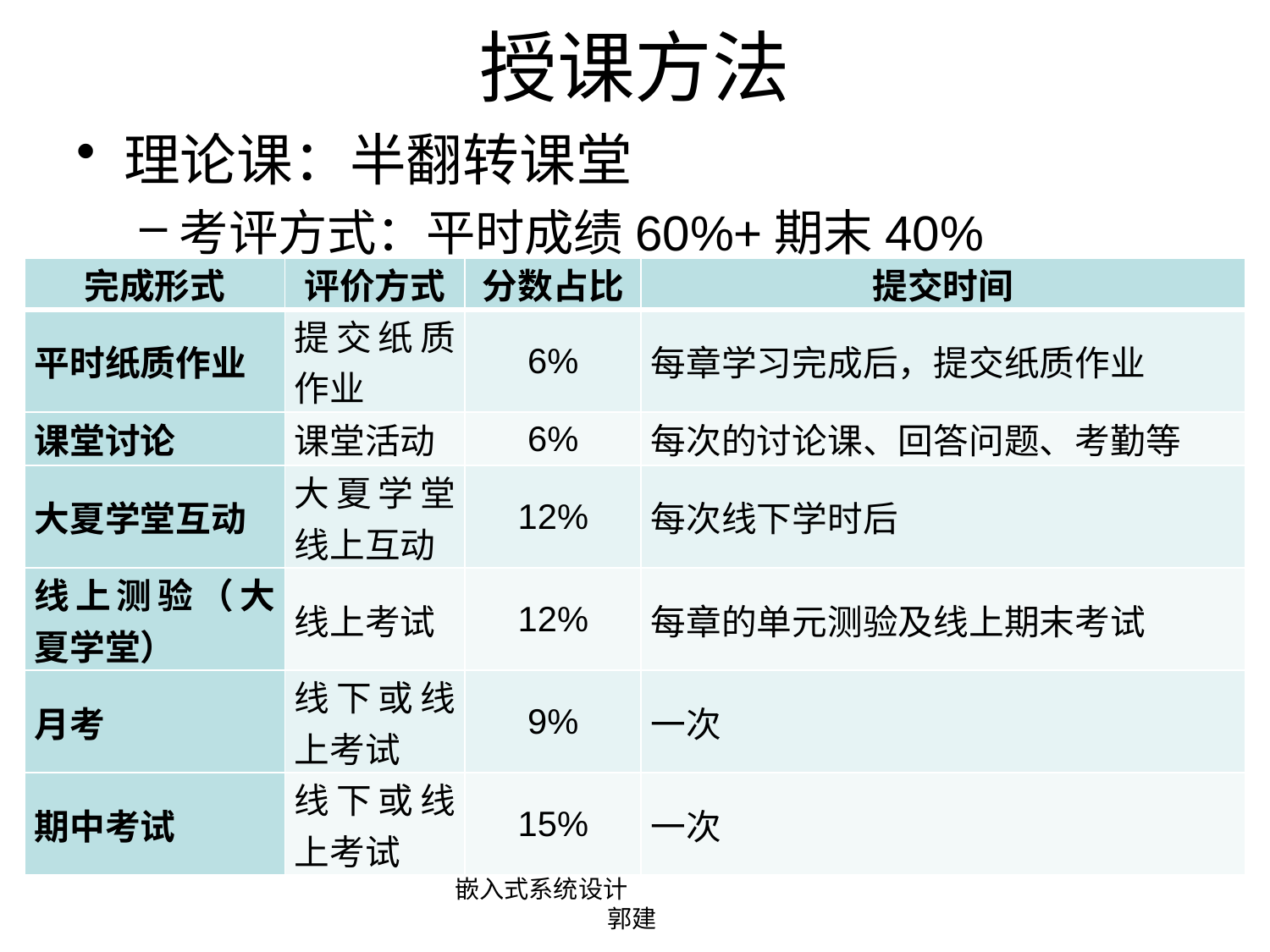

# 授课方法
理论课：半翻转课堂
考评方式：平时成绩60%+期末40%
| 完成形式 | 评价方式 | 分数占比 | 提交时间 |
| --- | --- | --- | --- |
| 平时纸质作业 | 提交纸质作业 | 6% | 每章学习完成后，提交纸质作业 |
| 课堂讨论 | 课堂活动 | 6% | 每次的讨论课、回答问题、考勤等 |
| 大夏学堂互动 | 大夏学堂线上互动 | 12% | 每次线下学时后 |
| 线上测验（大夏学堂） | 线上考试 | 12% | 每章的单元测验及线上期末考试 |
| 月考 | 线下或线上考试 | 9% | 一次 |
| 期中考试 | 线下或线上考试 | 15% | 一次 |

嵌入式系统设计                                   郭建
4